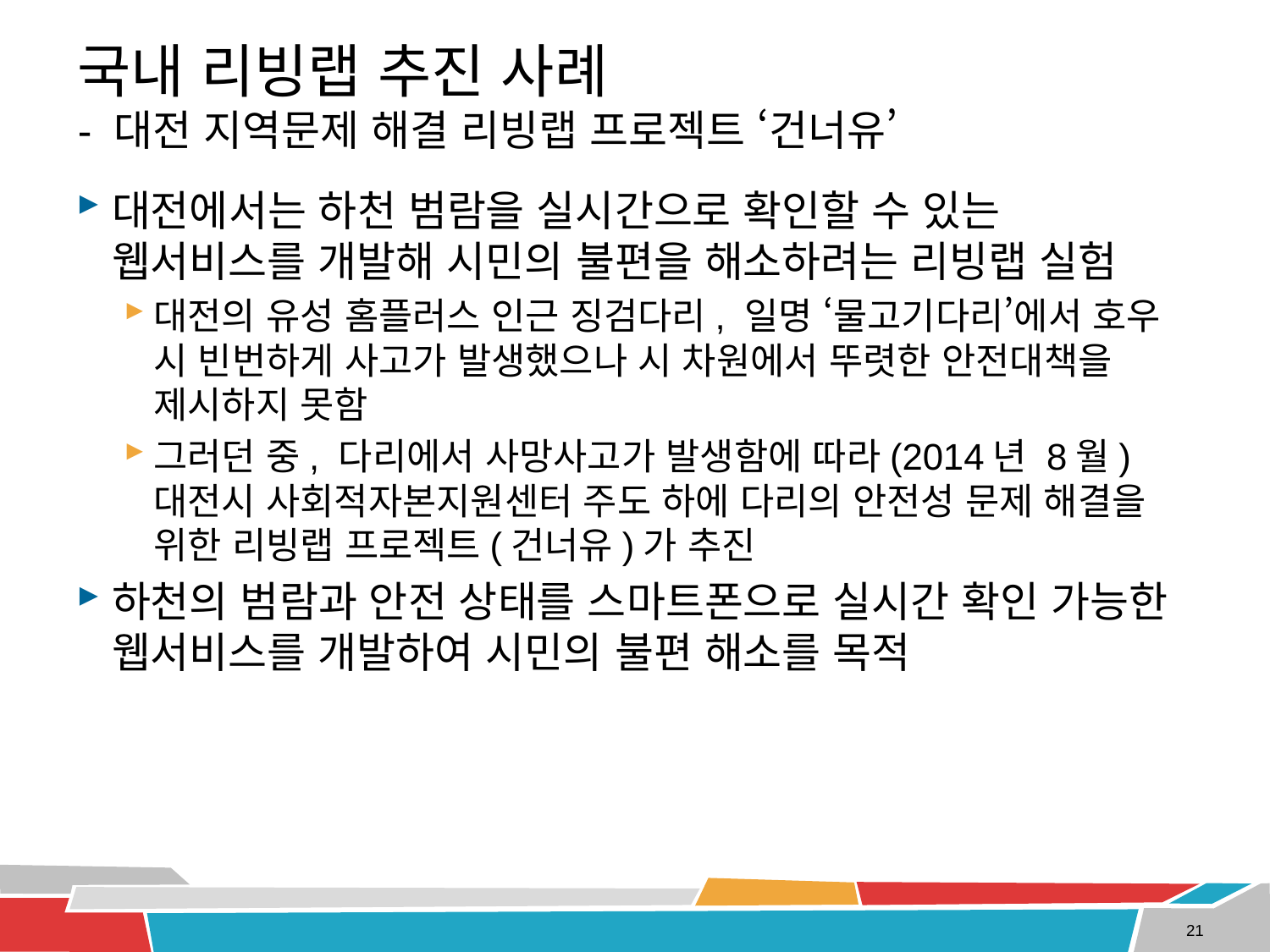

# 국내 리빙랩 추진 사례 - 대전 지역문제 해결 리빙랩 프로젝트 ‘건너유’
대전에서는 하천 범람을 실시간으로 확인할 수 있는 웹서비스를 개발해 시민의 불편을 해소하려는 리빙랩 실험
대전의 유성 홈플러스 인근 징검다리, 일명 ‘물고기다리’에서 호우 시 빈번하게 사고가 발생했으나 시 차원에서 뚜렷한 안전대책을 제시하지 못함
그러던 중, 다리에서 사망사고가 발생함에 따라(2014년 8월) 대전시 사회적자본지원센터 주도 하에 다리의 안전성 문제 해결을 위한 리빙랩 프로젝트(건너유)가 추진
하천의 범람과 안전 상태를 스마트폰으로 실시간 확인 가능한 웹서비스를 개발하여 시민의 불편 해소를 목적
21